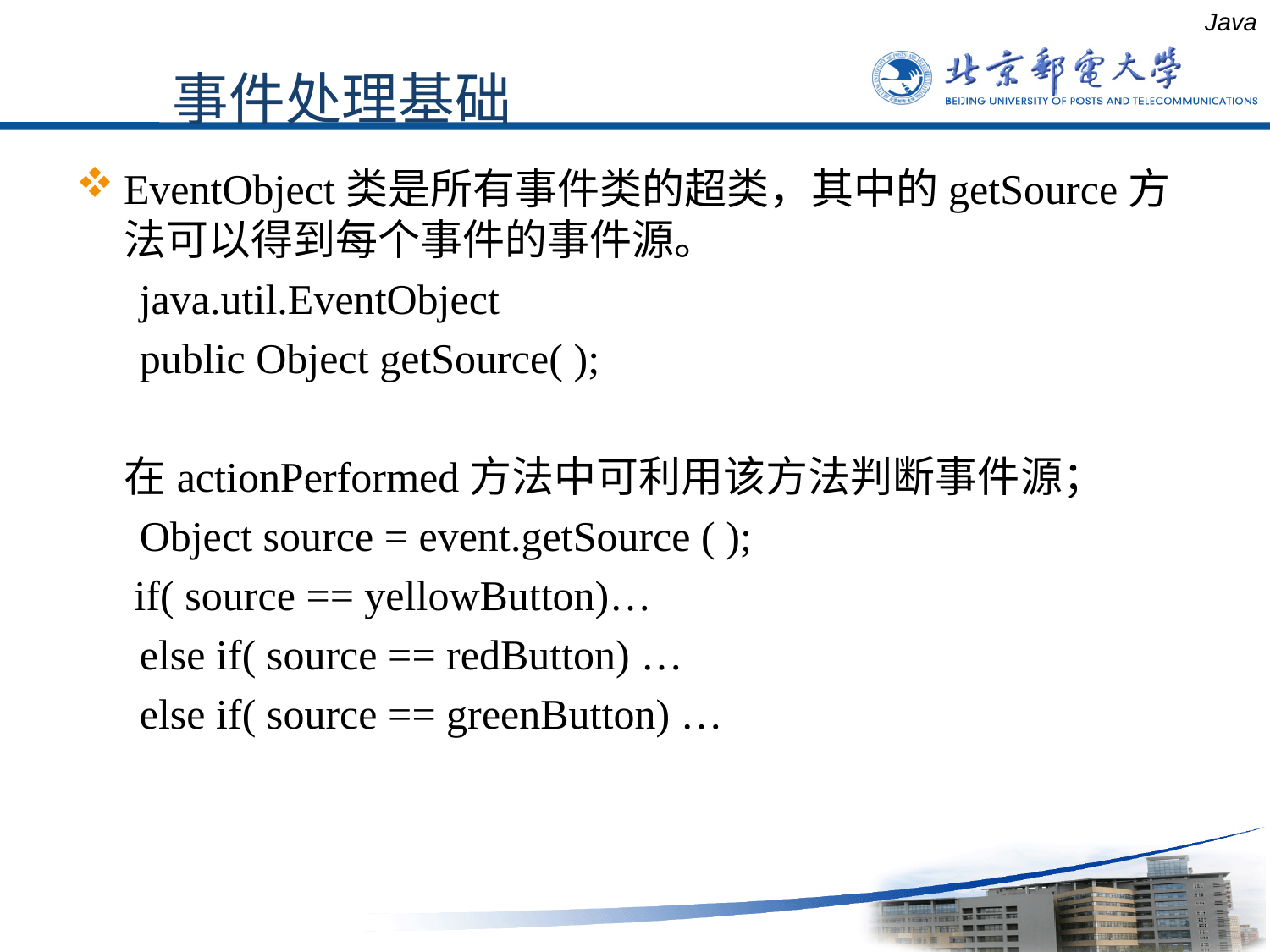

Java
事件处理基础
EventObject类是所有事件类的超类，其中的getSource方法可以得到每个事件的事件源。
      java.util.EventObject
      public Object getSource( );

    在actionPerformed方法中可利用该方法判断事件源；
      Object source = event.getSource ( );
	 if( source == yellowButton)…
      else if( source == redButton) …
      else if( source == greenButton) …